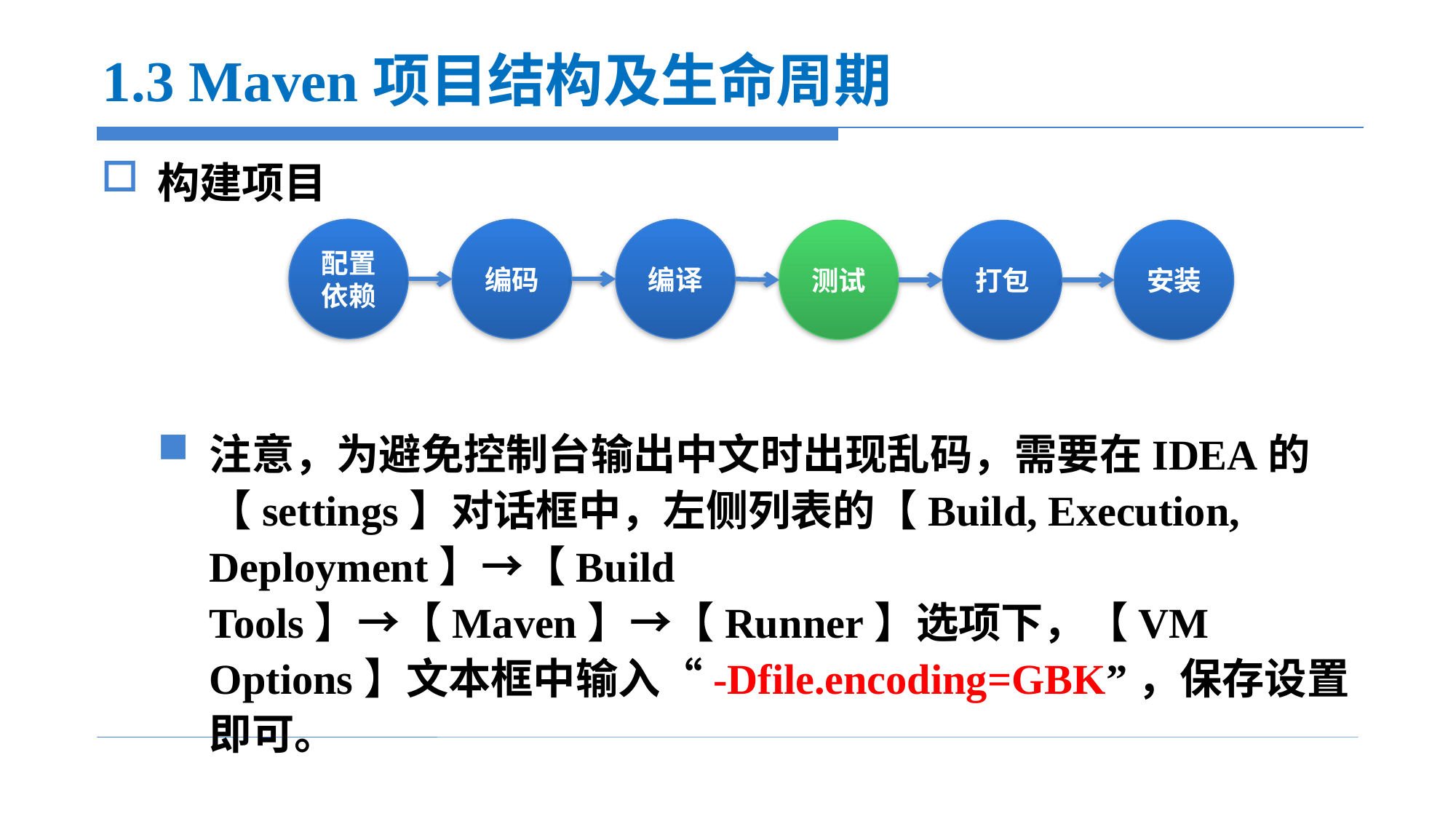

# 1.3 Maven项目结构及生命周期
构建项目

注意，为避免控制台输出中文时出现乱码，需要在IDEA的【settings】对话框中，左侧列表的【Build, Execution, Deployment】→【Build Tools】→【Maven】→【Runner】选项下，【VM Options】文本框中输入“-Dfile.encoding=GBK”，保存设置即可。
配置依赖
编码
编译
测试
打包
安装
27